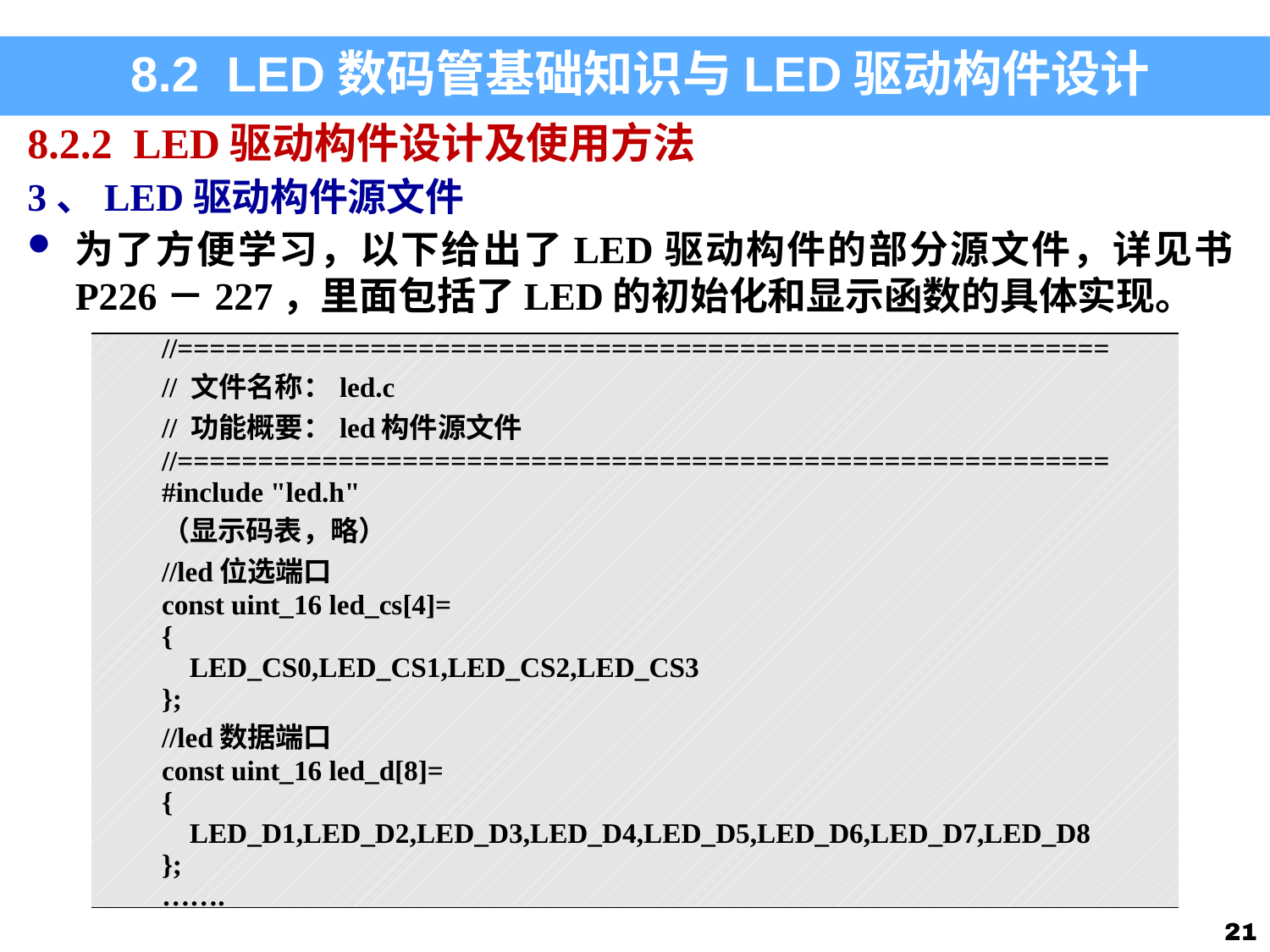

8.2  LED数码管基础知识与LED驱动构件设计
8.2.2  LED驱动构件设计及使用方法
3、LED驱动构件源文件
为了方便学习，以下给出了LED驱动构件的部分源文件，详见书P226－227，里面包括了LED的初始化和显示函数的具体实现。
| //========================================================== // 文件名称：led.c // 功能概要：led构件源文件 //========================================================== #include "led.h" （显示码表，略） //led位选端口 const uint\_16 led\_cs[4]= { LED\_CS0,LED\_CS1,LED\_CS2,LED\_CS3 }; //led数据端口 const uint\_16 led\_d[8]= { LED\_D1,LED\_D2,LED\_D3,LED\_D4,LED\_D5,LED\_D6,LED\_D7,LED\_D8 }; ……. |
| --- |
21